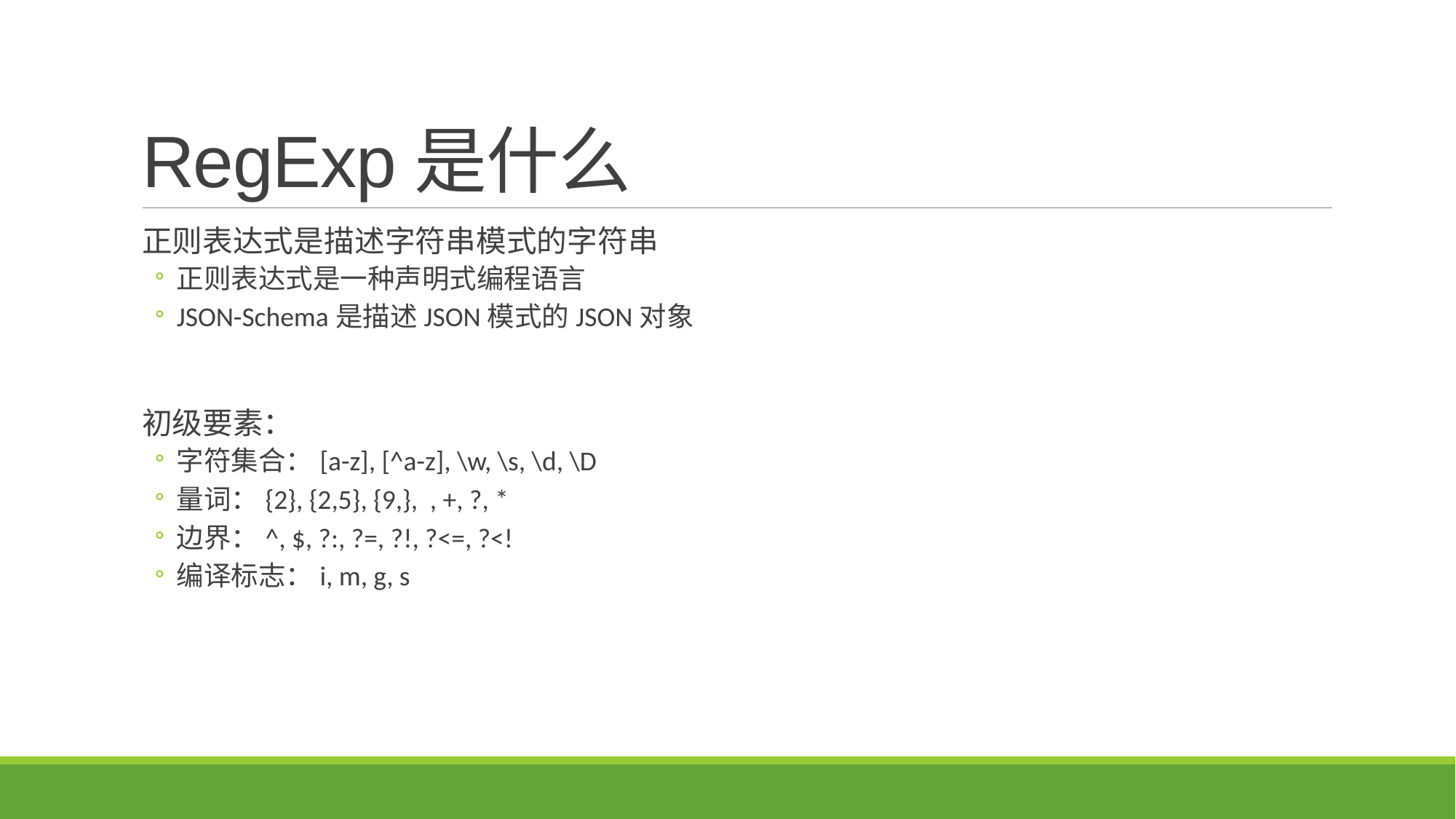

# RegExp是什么
正则表达式是描述字符串模式的字符串
正则表达式是一种声明式编程语言
JSON-Schema是描述JSON模式的JSON对象

初级要素：
字符集合：[a-z], [^a-z], \w, \s, \d, \D
量词：{2}, {2,5}, {9,},  , +, ?, *
边界：^, $, ?:, ?=, ?!, ?<=, ?<!
编译标志：i, m, g, s